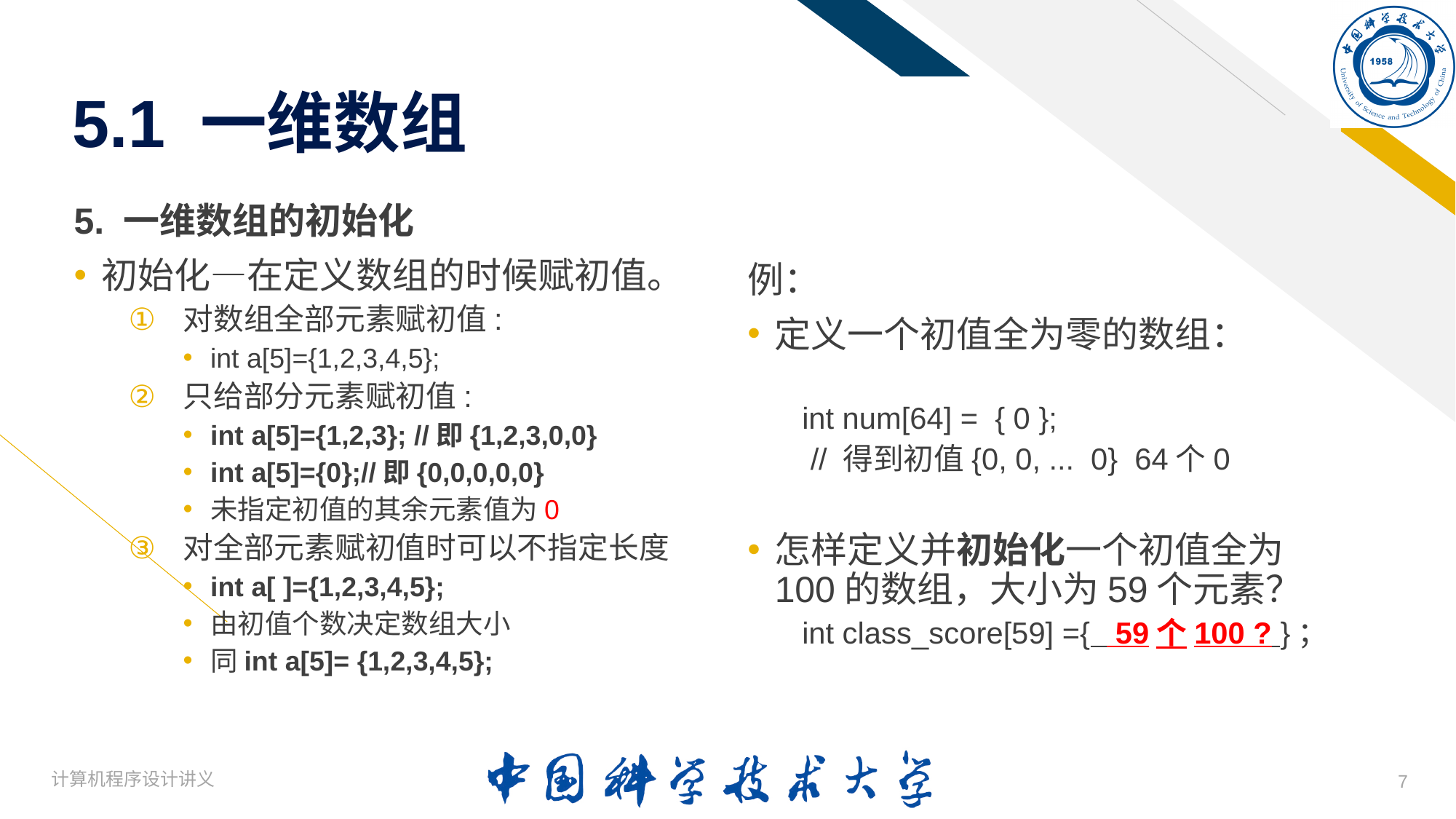

# 5.1 一维数组
5. 一维数组的初始化
初始化—在定义数组的时候赋初值。
对数组全部元素赋初值:
int a[5]={1,2,3,4,5};
只给部分元素赋初值:
int a[5]={1,2,3}; //即{1,2,3,0,0}
int a[5]={0};//即{0,0,0,0,0}
未指定初值的其余元素值为0
对全部元素赋初值时可以不指定长度
int a[ ]={1,2,3,4,5};
由初值个数决定数组大小
同int a[5]= {1,2,3,4,5};

例：
定义一个初值全为零的数组：

int num[64] =  { 0 };
 // 得到初值{0, 0, ...  0}  64个0

怎样定义并初始化一个初值全为100的数组，大小为59个元素？
int class_score[59] ={   59个100 ? }；
计算机程序设计讲义
7